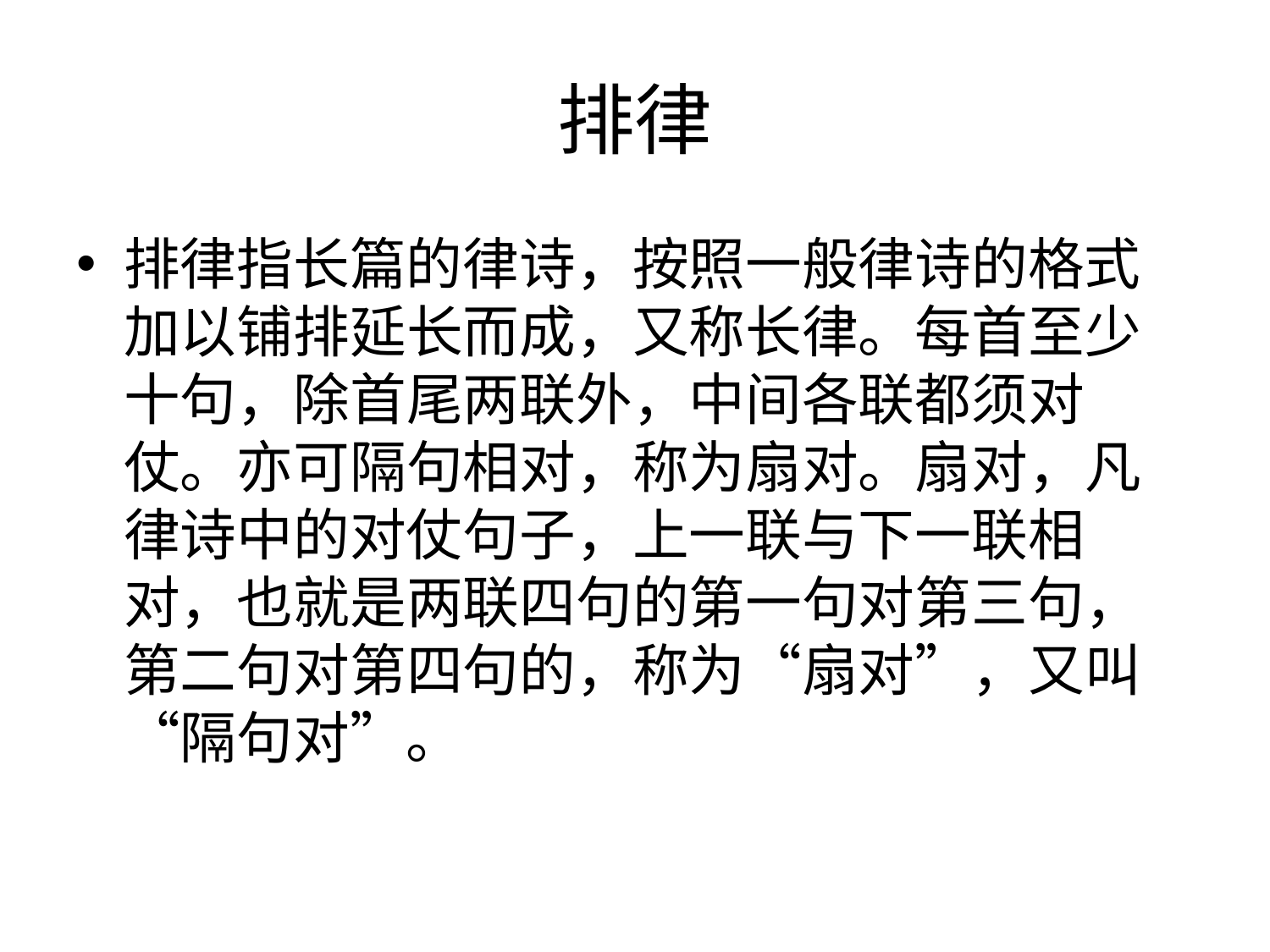

# 排律
排律指长篇的律诗，按照一般律诗的格式加以铺排延长而成，又称长律。每首至少十句，除首尾两联外，中间各联都须对仗。亦可隔句相对，称为扇对。扇对，凡律诗中的对仗句子，上一联与下一联相对，也就是两联四句的第一句对第三句，第二句对第四句的，称为“扇对”，又叫“隔句对”。